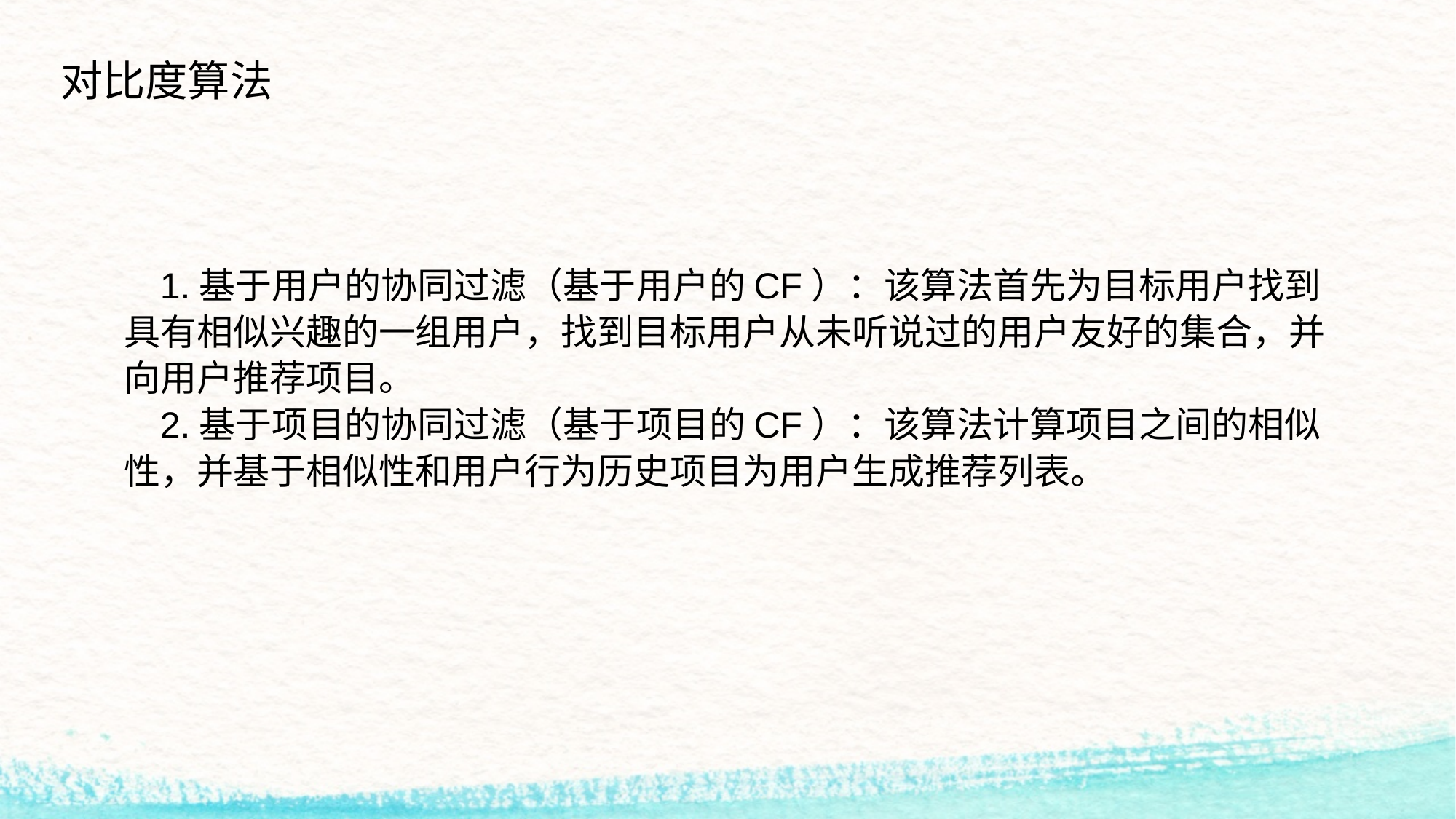

对比度算法
1.基于用户的协同过滤（基于用户的CF）：该算法首先为目标用户找到具有相似兴趣的一组用户，找到目标用户从未听说过的用户友好的集合，并向用户推荐项目。
2.基于项目的协同过滤（基于项目的CF）：该算法计算项目之间的相似性，并基于相似性和用户行为历史项目为用户生成推荐列表。